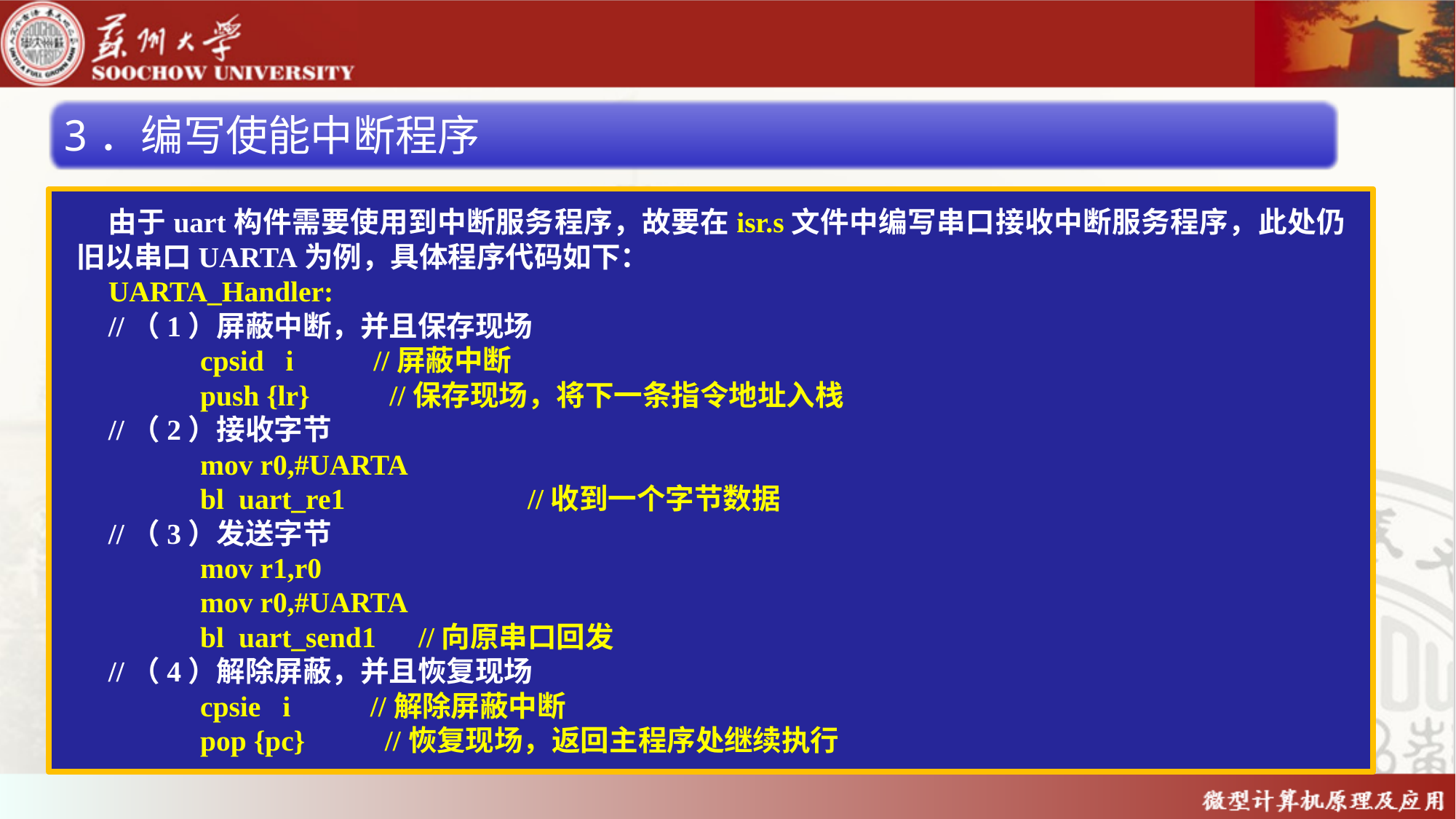

3．编写使能中断程序
由于uart构件需要使用到中断服务程序，故要在isr.s文件中编写串口接收中断服务程序，此处仍旧以串口UARTA为例，具体程序代码如下：
UARTA_Handler:
//（1）屏蔽中断，并且保存现场
	  cpsid   i           //屏蔽中断
	  push {lr}           //保存现场，将下一条指令地址入栈
//（2）接收字节
	  mov r0,#UARTA
	  bl  uart_re1		  //收到一个字节数据
//（3）发送字节
	  mov r1,r0
	  mov r0,#UARTA
	  bl  uart_send1	  //向原串口回发
//（4）解除屏蔽，并且恢复现场
	  cpsie   i           //解除屏蔽中断
	  pop {pc}           //恢复现场，返回主程序处继续执行